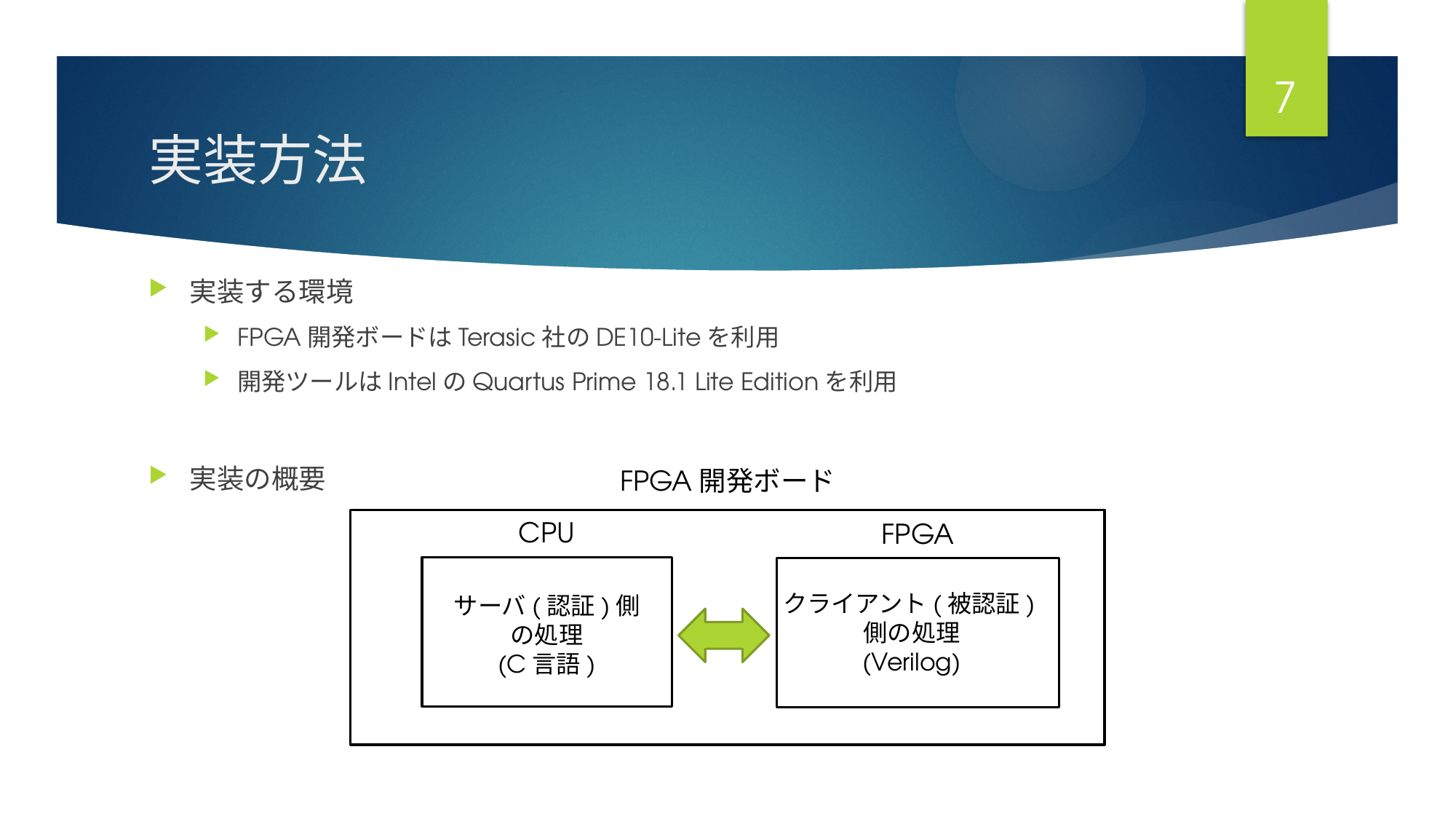

7
# 実装方法
実装する環境
FPGA開発ボードはTerasic社のDE10-Liteを利用
開発ツールはIntelのQuartus Prime 18.1 Lite Editionを利用

実装の概要
FPGA開発ボード

CPU
FPGA

クライアント(被認証)側の処理
(Verilog)
サーバ(認証)側
の処理
(C言語)